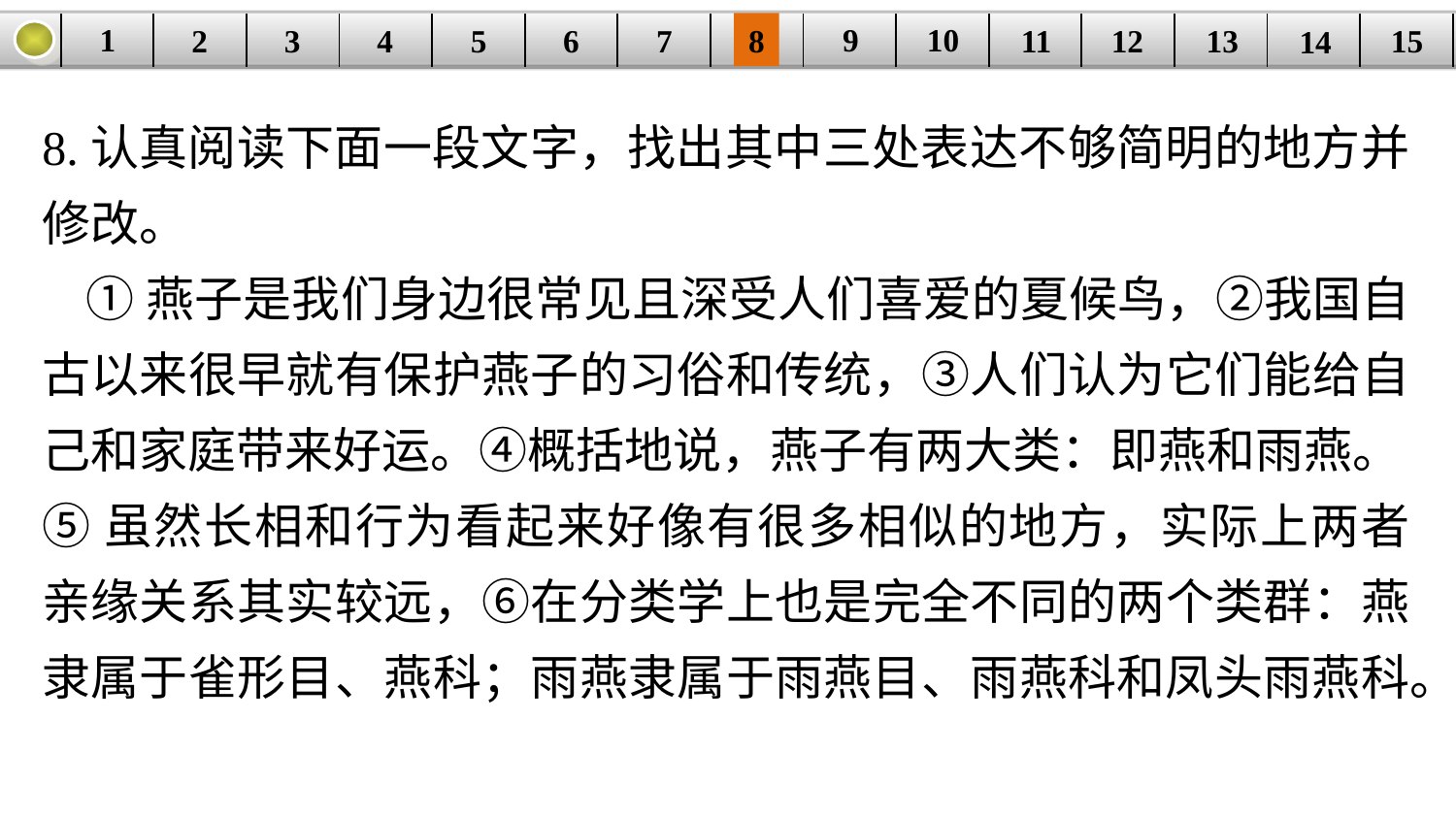

9
10
1
3
4
5
6
8
11
2
12
15
|  |  |  |  |  |  |  |  |  |  |  |  |  |  |  |
| --- | --- | --- | --- | --- | --- | --- | --- | --- | --- | --- | --- | --- | --- | --- |
7
13
14

8.认真阅读下面一段文字，找出其中三处表达不够简明的地方并修改。
    ①燕子是我们身边很常见且深受人们喜爱的夏候鸟，②我国自古以来很早就有保护燕子的习俗和传统，③人们认为它们能给自己和家庭带来好运。④概括地说，燕子有两大类：即燕和雨燕。
⑤虽然长相和行为看起来好像有很多相似的地方，实际上两者亲缘关系其实较远，⑥在分类学上也是完全不同的两个类群：燕隶属于雀形目、燕科；雨燕隶属于雨燕目、雨燕科和凤头雨燕科。